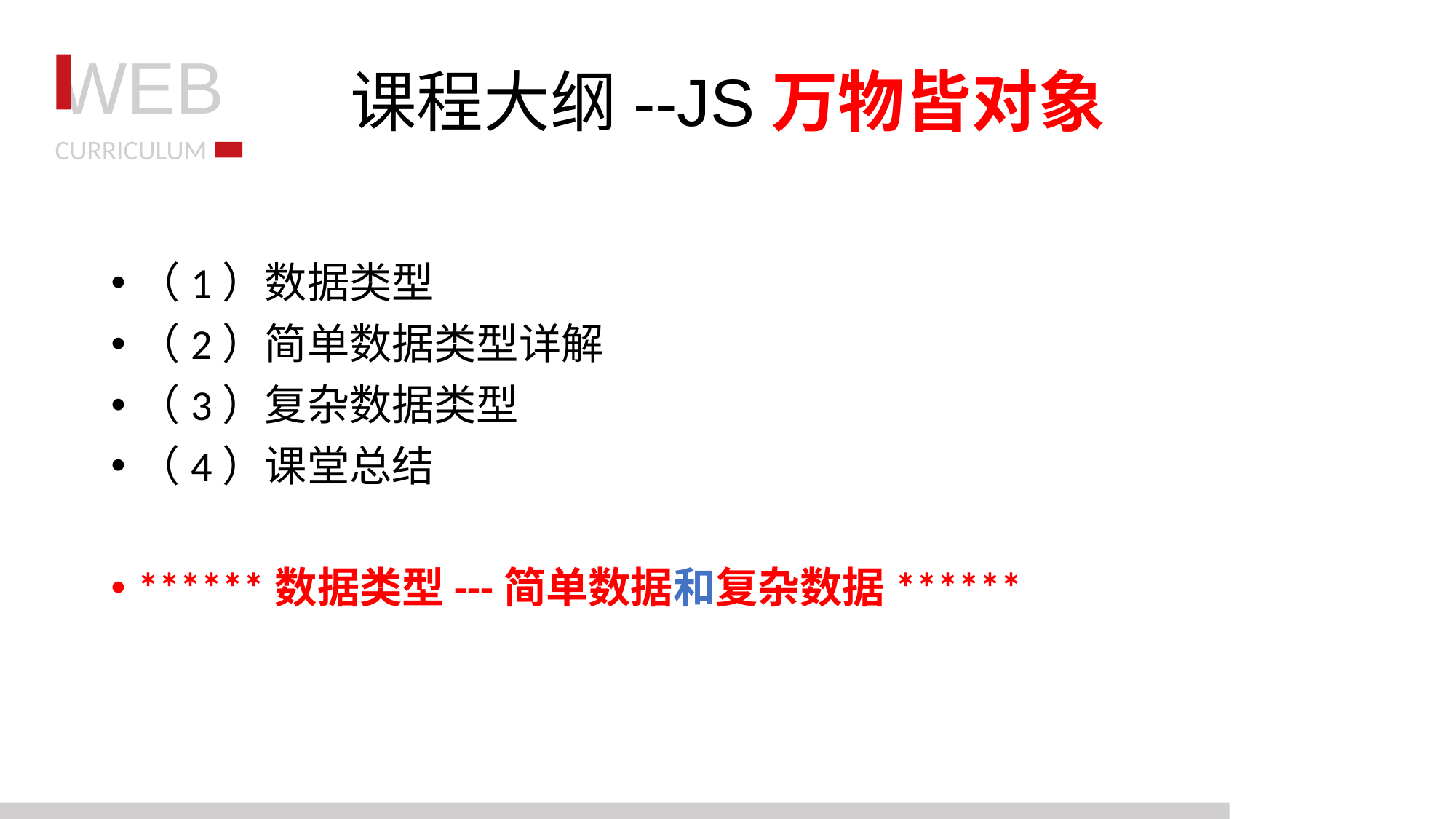

# 课程大纲--JS万物皆对象

（1）数据类型
（2）简单数据类型详解
（3）复杂数据类型
（4）课堂总结

******数据类型---简单数据和复杂数据******